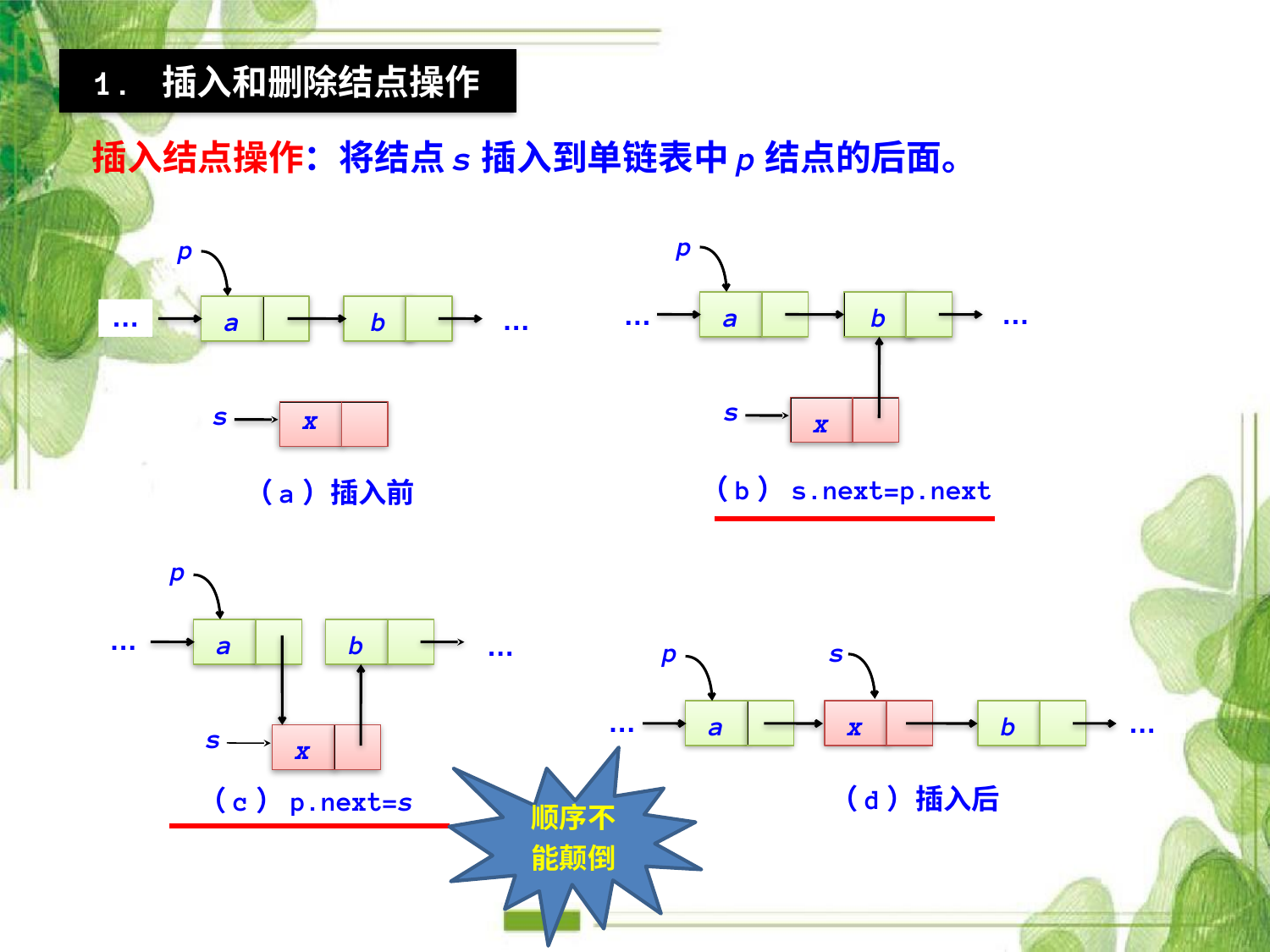

1. 插入和删除结点操作
插入结点操作：将结点s插入到单链表中p结点的后面。

p

a

b

…
…

s
x

（b）s.next=p.next

p

a

b

…
…

s
x

（a）插入前

p

a

b

…
…

s
x

（c）p.next=s

p
s

a

x

b

…
…

（d）插入后
顺序不
能颠倒